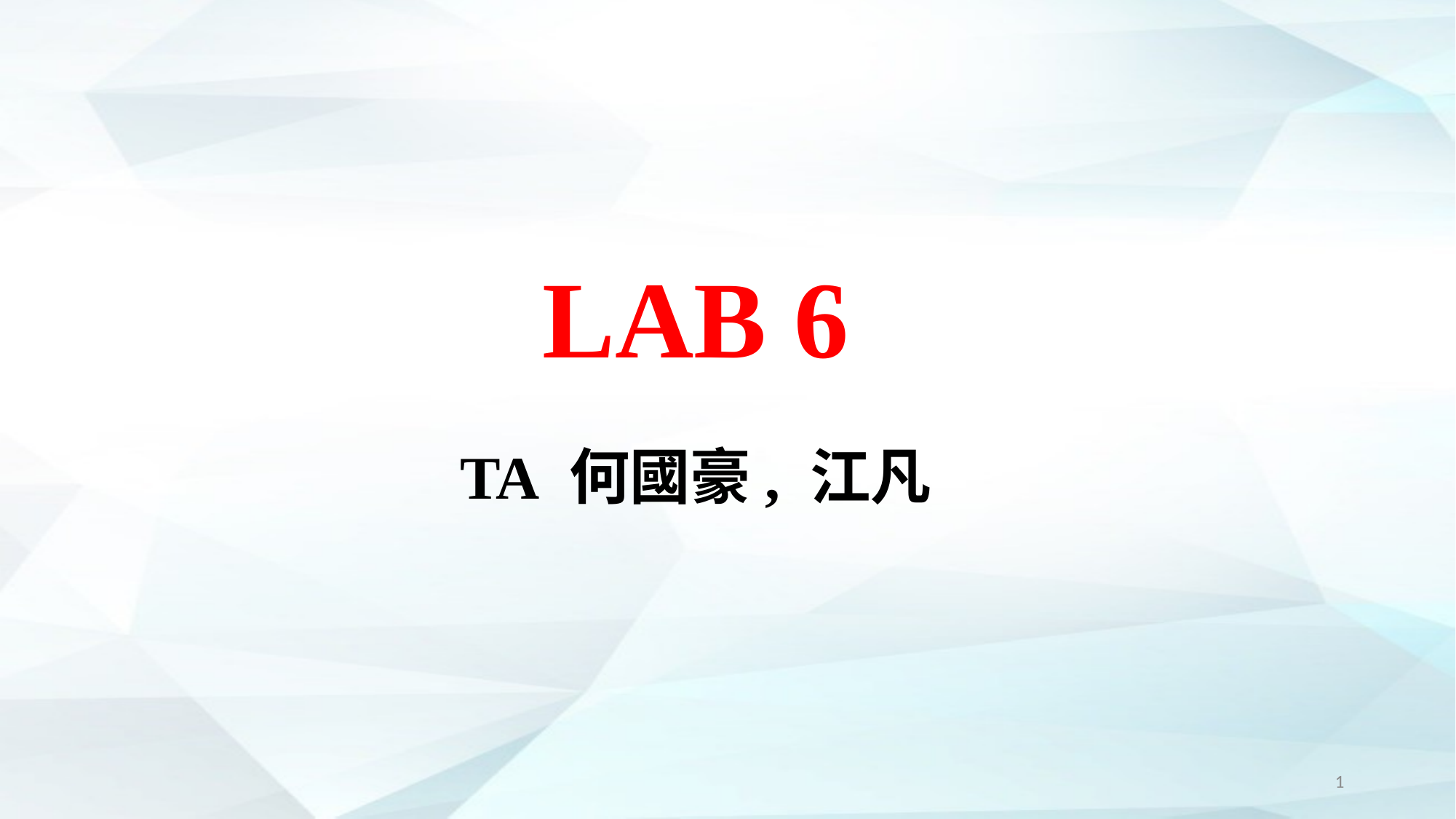

# LAB 6 TA 何國豪, 江凡
1